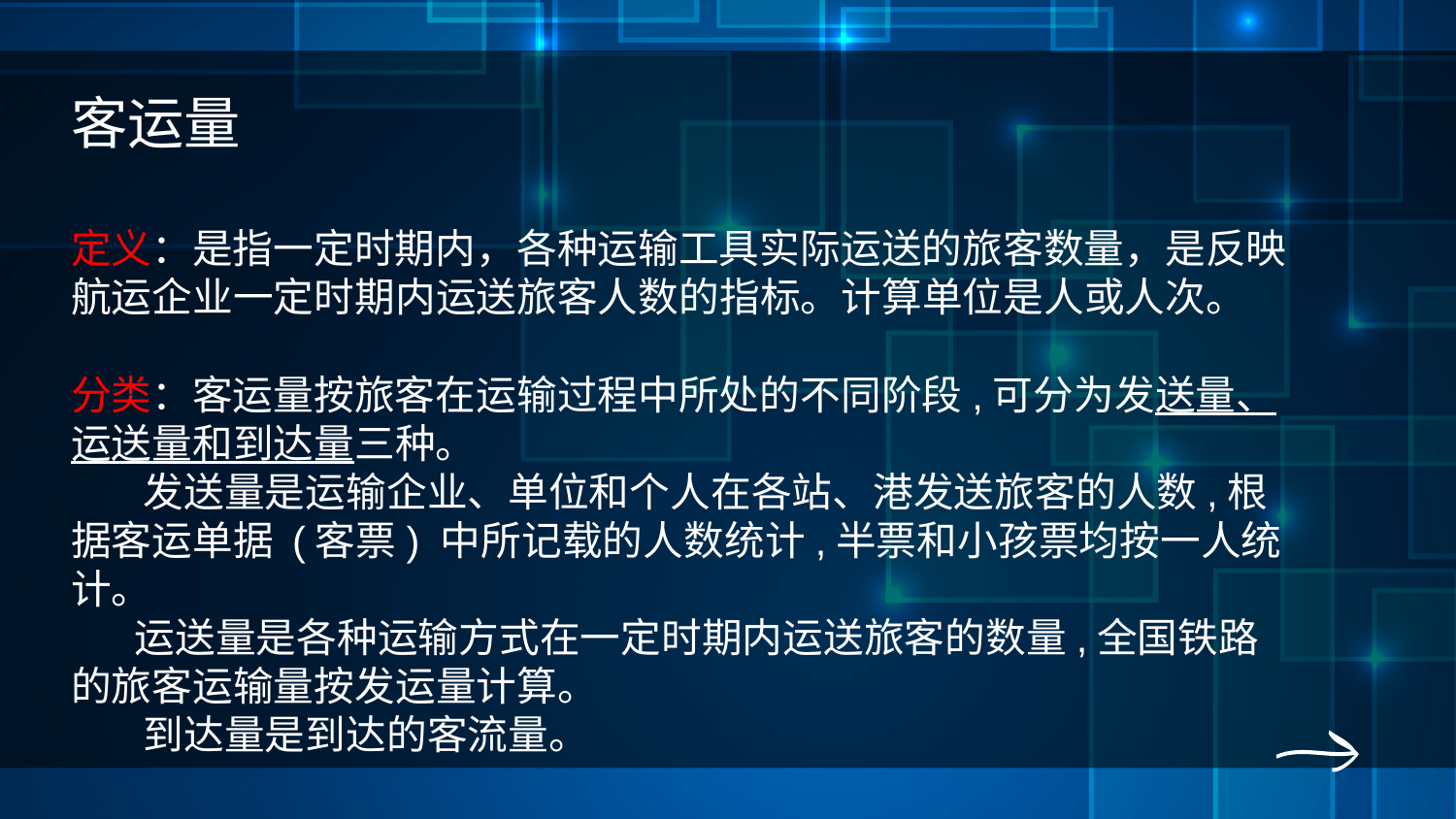

客运量

定义：是指一定时期内，各种运输工具实际运送的旅客数量，是反映航运企业一定时期内运送旅客人数的指标。计算单位是人或人次。

分类：客运量按旅客在运输过程中所处的不同阶段,可分为发送量、运送量和到达量三种。
       发送量是运输企业、单位和个人在各站、港发送旅客的人数,根据客运单据 (客票) 中所记载的人数统计,半票和小孩票均按一人统计。
      运送量是各种运输方式在一定时期内运送旅客的数量,全国铁路的旅客运输量按发运量计算。
       到达量是到达的客流量。